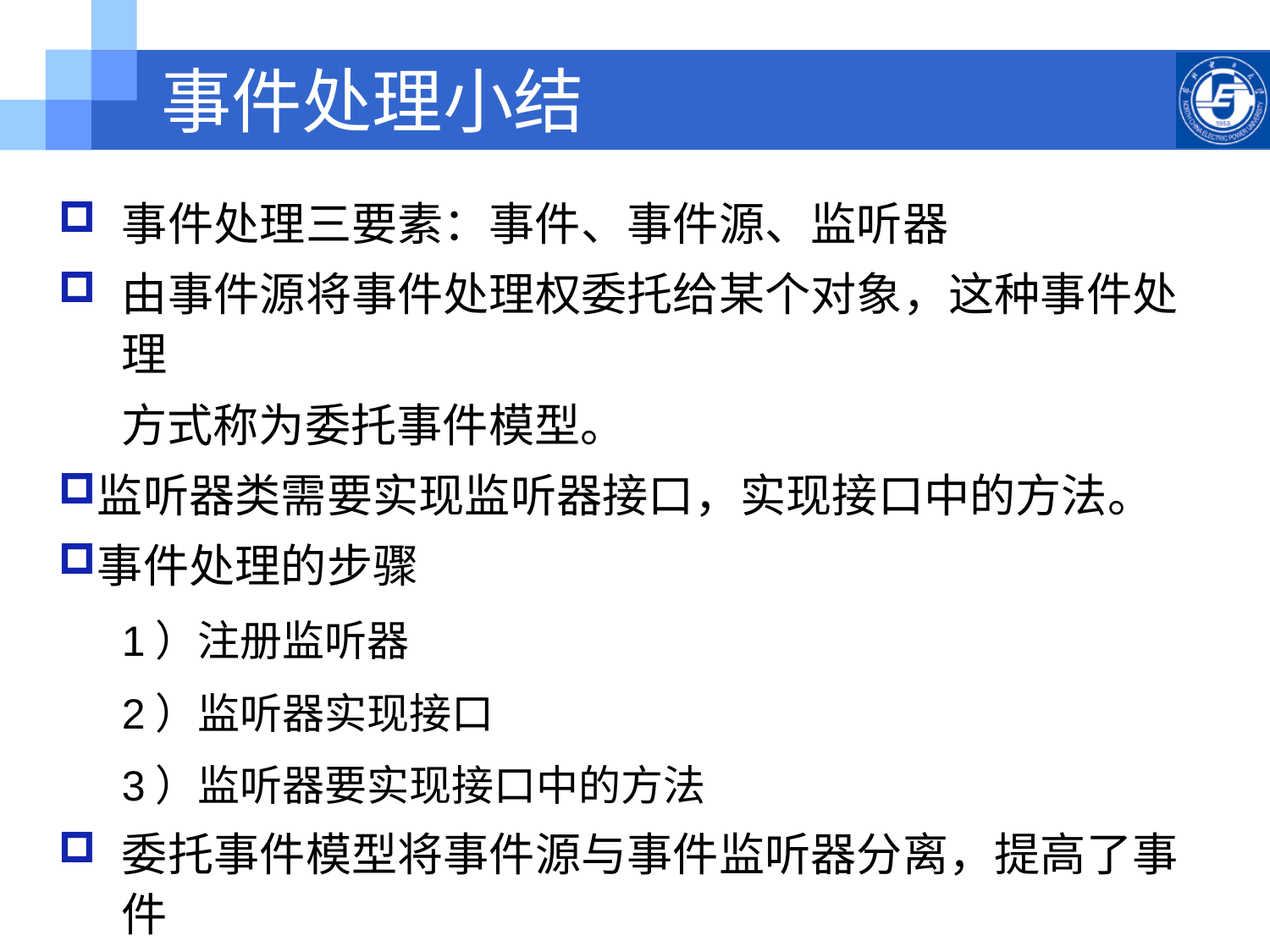

事件处理小结
事件处理三要素：事件、事件源、监听器
由事件源将事件处理权委托给某个对象，这种事件处理
     方式称为委托事件模型。
监听器类需要实现监听器接口，实现接口中的方法。
事件处理的步骤
1）注册监听器
2）监听器实现接口
3）监听器要实现接口中的方法
委托事件模型将事件源与事件监听器分离，提高了事件
处理的灵活性。